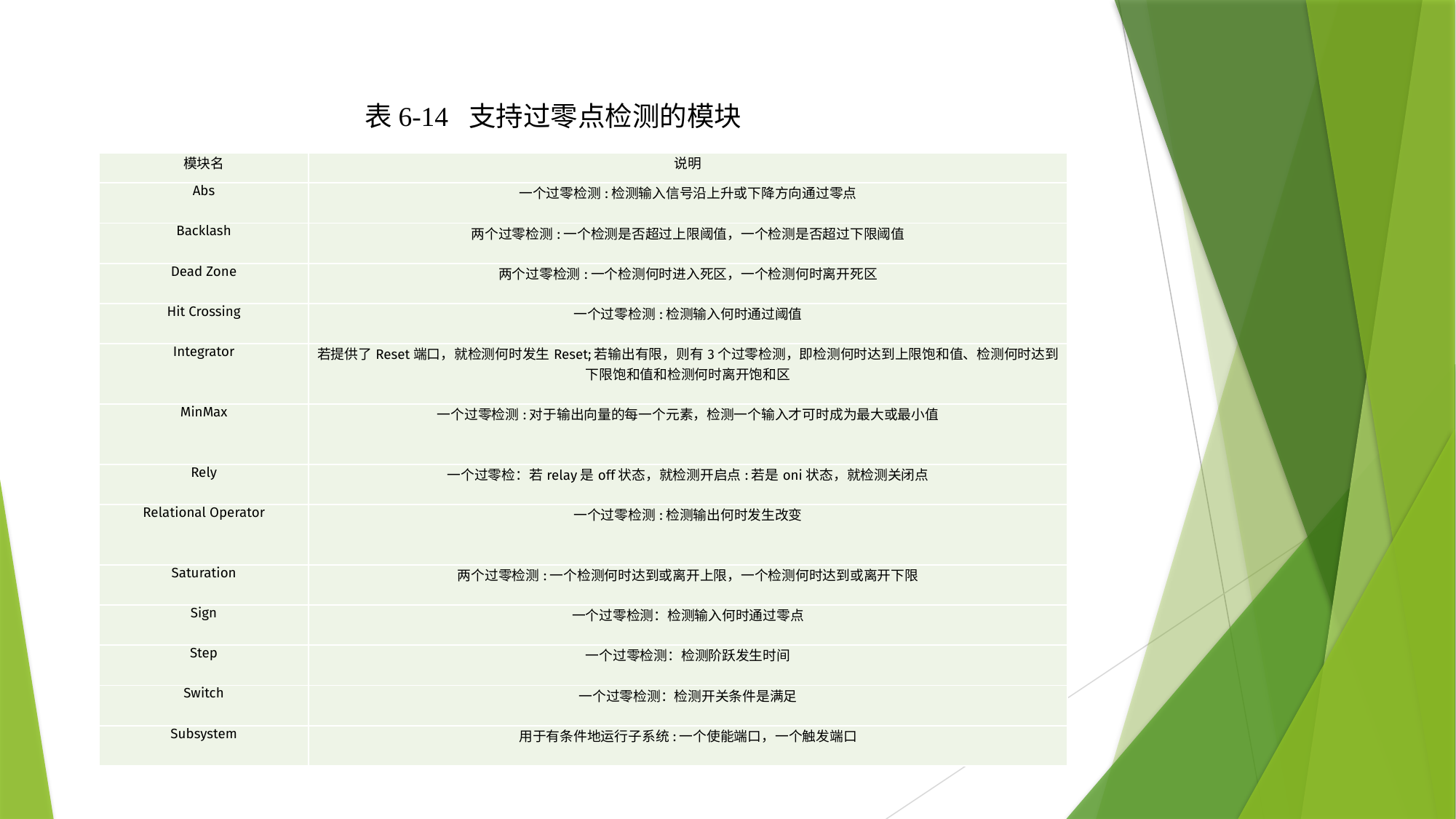

表6-14  支持过零点检测的模块
| 模块名 | 说明 |
| --- | --- |
| Abs | 一个过零检测:检测输入信号沿上升或下降方向通过零点 |
| Backlash | 两个过零检测:一个检测是否超过上限阈值，一个检测是否超过下限阈值 |
| Dead Zone | 两个过零检测:一个检测何时进入死区，一个检测何时离开死区 |
| Hit Crossing | 一个过零检测:检测输入何时通过阈值 |
| Integrator | 若提供了Reset端口，就检测何时发生Reset;若输出有限，则有3个过零检测，即检测何时达到上限饱和值、检测何时达到下限饱和值和检测何时离开饱和区 |
| MinMax | 一个过零检测:对于输出向量的每一个元素，检测一个输入才可时成为最大或最小值 |
| Rely | 一个过零检：若relay是off状态，就检测开启点:若是oni状态，就检测关闭点 |
| Relational Operator | 一个过零检测:检测输出何时发生改变 |
| Saturation | 两个过零检测:一个检测何时达到或离开上限，一个检测何时达到或离开下限 |
| Sign | 一个过零检测：检测输入何时通过零点 |
| Step | 一个过零检测：检测阶跃发生时间 |
| Switch | 一个过零检测：检测开关条件是满足 |
| Subsystem | 用于有条件地运行子系统:一个使能端口，一个触发端口 |